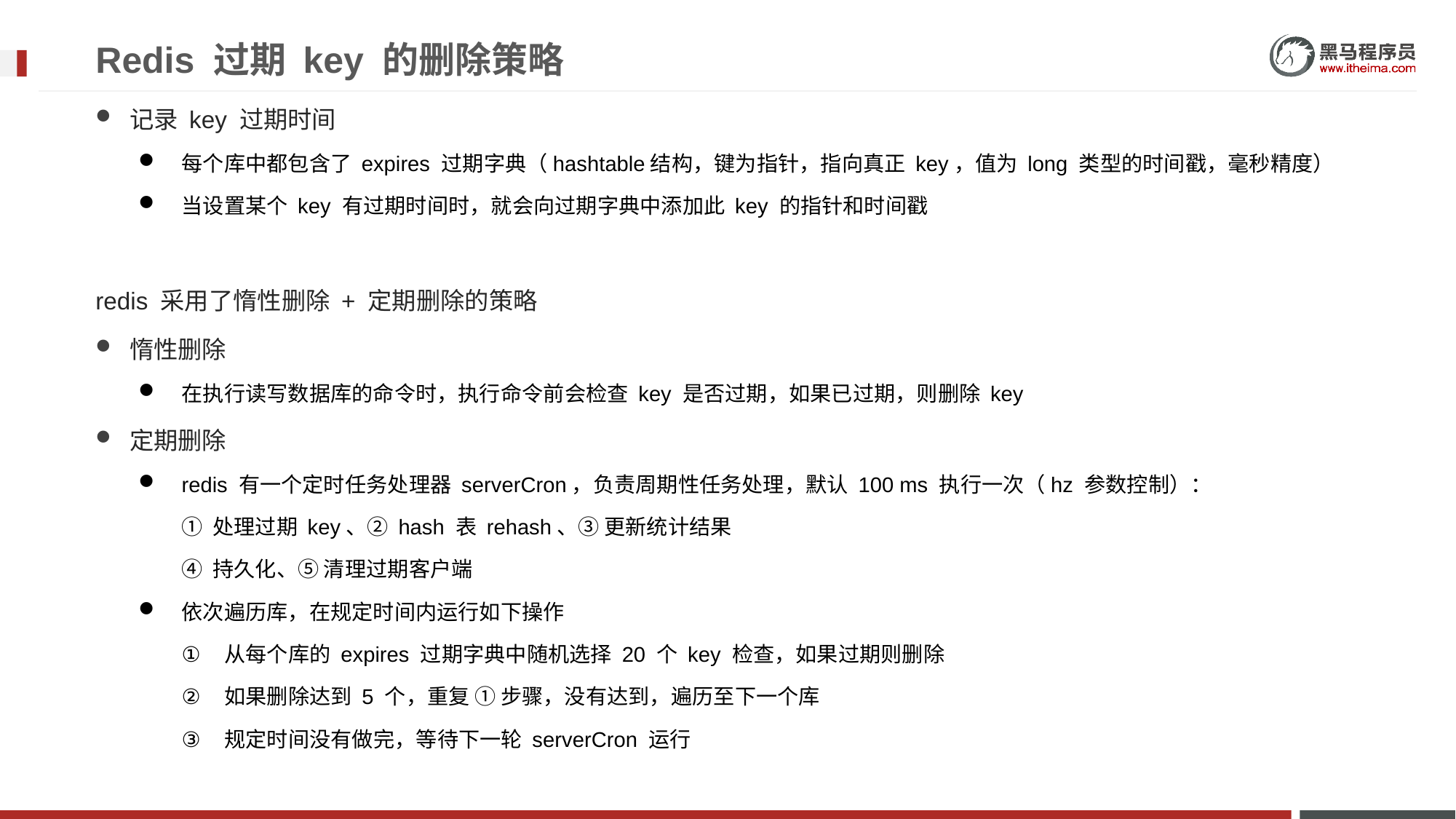

# Redis 过期 key 的删除策略
记录 key 过期时间
每个库中都包含了 expires 过期字典（hashtable结构，键为指针，指向真正 key，值为 long 类型的时间戳，毫秒精度）
当设置某个 key 有过期时间时，就会向过期字典中添加此 key 的指针和时间戳

redis 采用了惰性删除 + 定期删除的策略
惰性删除
在执行读写数据库的命令时，执行命令前会检查 key 是否过期，如果已过期，则删除 key
定期删除
redis 有一个定时任务处理器 serverCron，负责周期性任务处理，默认 100 ms 执行一次（hz 参数控制）：
① 处理过期 key、② hash 表 rehash、③ 更新统计结果
④ 持久化、⑤ 清理过期客户端
依次遍历库，在规定时间内运行如下操作
从每个库的 expires 过期字典中随机选择 20 个 key 检查，如果过期则删除
如果删除达到 5 个，重复 ① 步骤，没有达到，遍历至下一个库
规定时间没有做完，等待下一轮 serverCron 运行